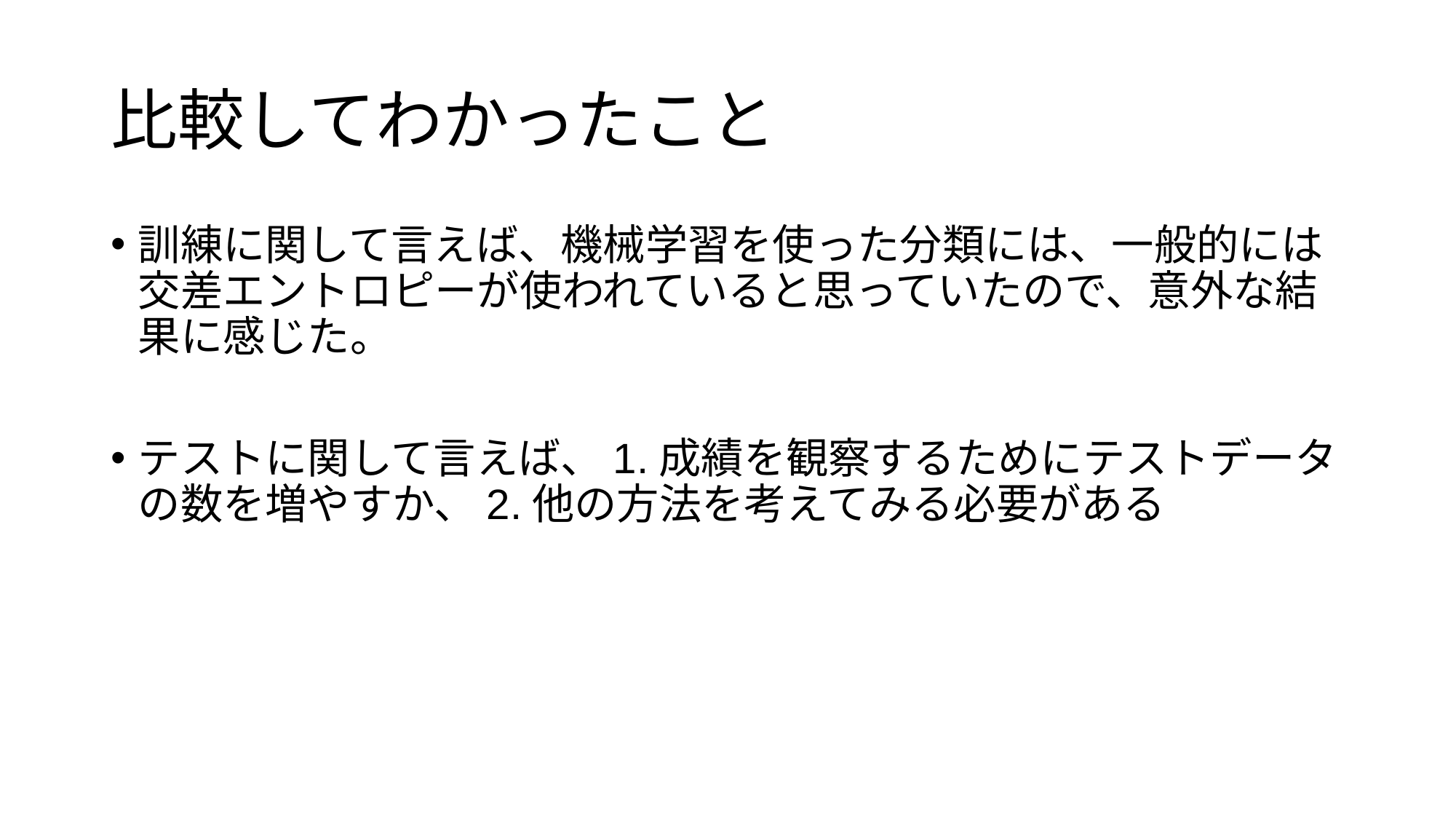

# 比較してわかったこと
訓練に関して言えば、機械学習を使った分類には、一般的には交差エントロピーが使われていると思っていたので、意外な結果に感じた。

テストに関して言えば、1.成績を観察するためにテストデータの数を増やすか、2.他の方法を考えてみる必要がある